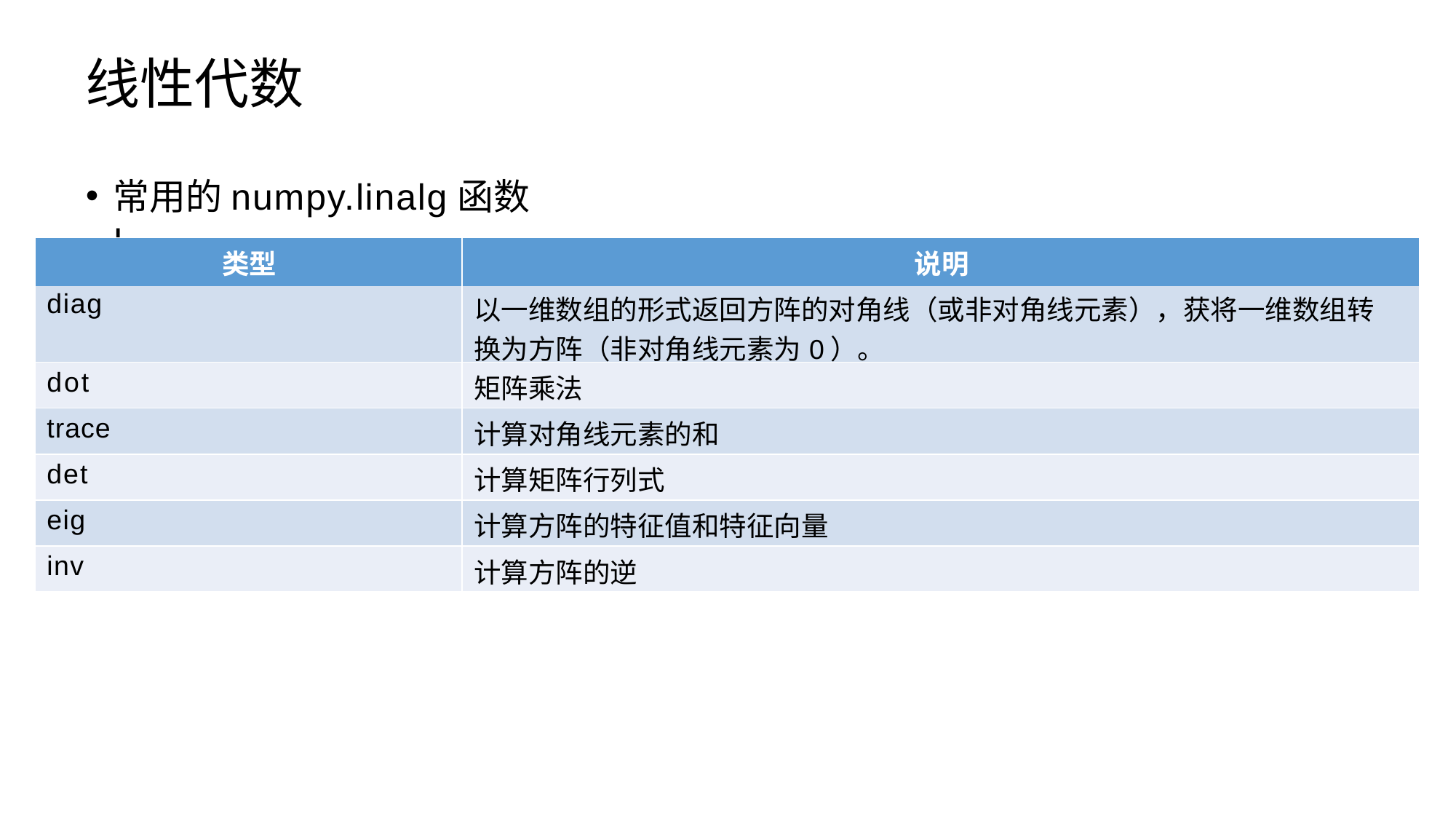

# 线性代数
常用的numpy.linalg函数 I
| 类型 | 说明 |
| --- | --- |
| diag | 以一维数组的形式返回方阵的对角线（或非对角线元素），获将一维数组转 换为方阵（非对角线元素为0）。 |
| dot | 矩阵乘法 |
| trace | 计算对角线元素的和 |
| det | 计算矩阵行列式 |
| eig | 计算方阵的特征值和特征向量 |
| inv | 计算方阵的逆 |